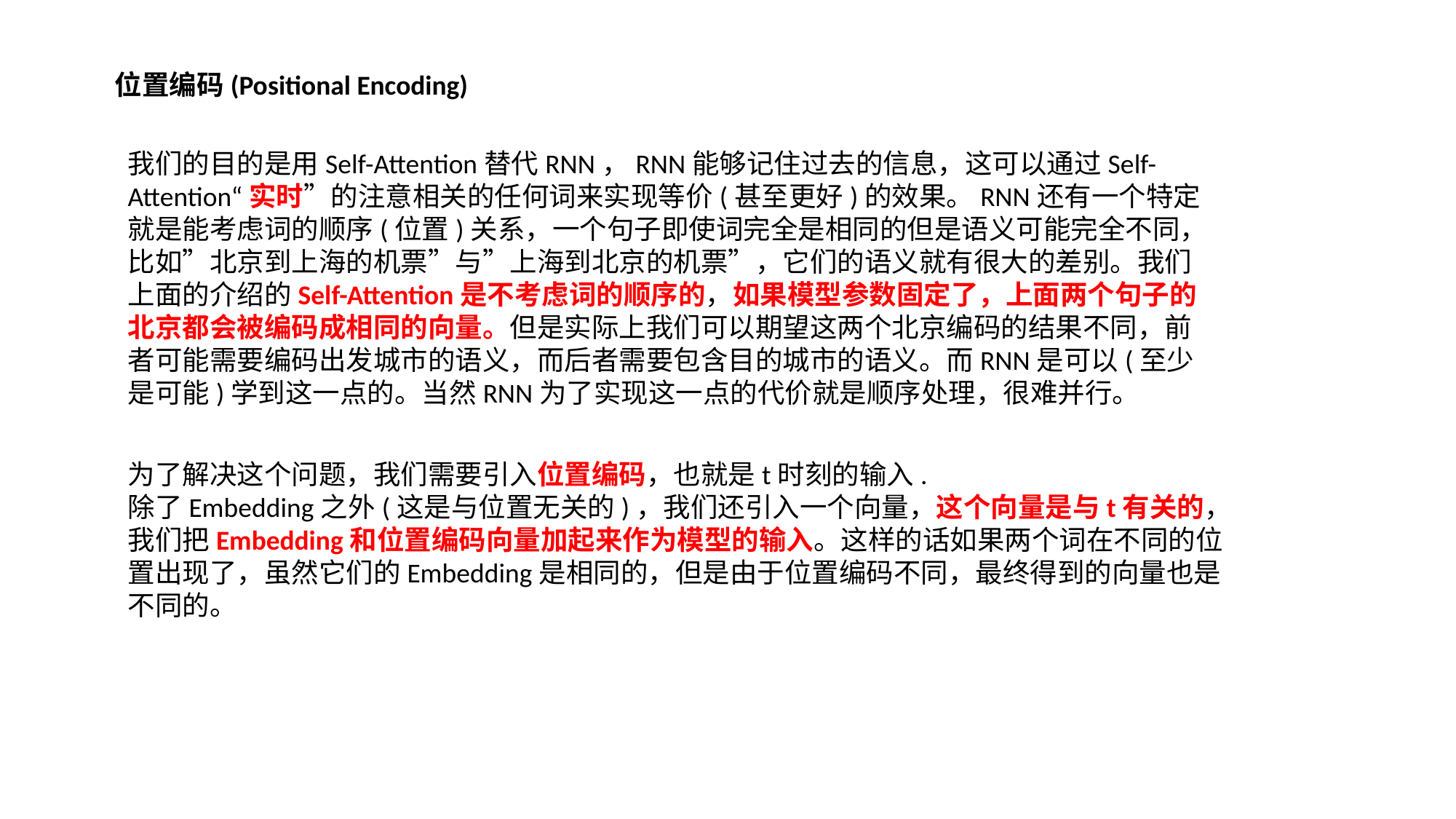

位置编码(Positional Encoding)
我们的目的是用Self-Attention替代RNN，RNN能够记住过去的信息，这可以通过Self-Attention“实时”的注意相关的任何词来实现等价(甚至更好)的效果。RNN还有一个特定就是能考虑词的顺序(位置)关系，一个句子即使词完全是相同的但是语义可能完全不同，比如”北京到上海的机票”与”上海到北京的机票”，它们的语义就有很大的差别。我们上面的介绍的Self-Attention是不考虑词的顺序的，如果模型参数固定了，上面两个句子的北京都会被编码成相同的向量。但是实际上我们可以期望这两个北京编码的结果不同，前者可能需要编码出发城市的语义，而后者需要包含目的城市的语义。而RNN是可以(至少是可能)学到这一点的。当然RNN为了实现这一点的代价就是顺序处理，很难并行。
为了解决这个问题，我们需要引入位置编码，也就是t时刻的输入.
除了Embedding之外(这是与位置无关的)，我们还引入一个向量，这个向量是与t有关的，我们把Embedding和位置编码向量加起来作为模型的输入。这样的话如果两个词在不同的位置出现了，虽然它们的Embedding是相同的，但是由于位置编码不同，最终得到的向量也是不同的。